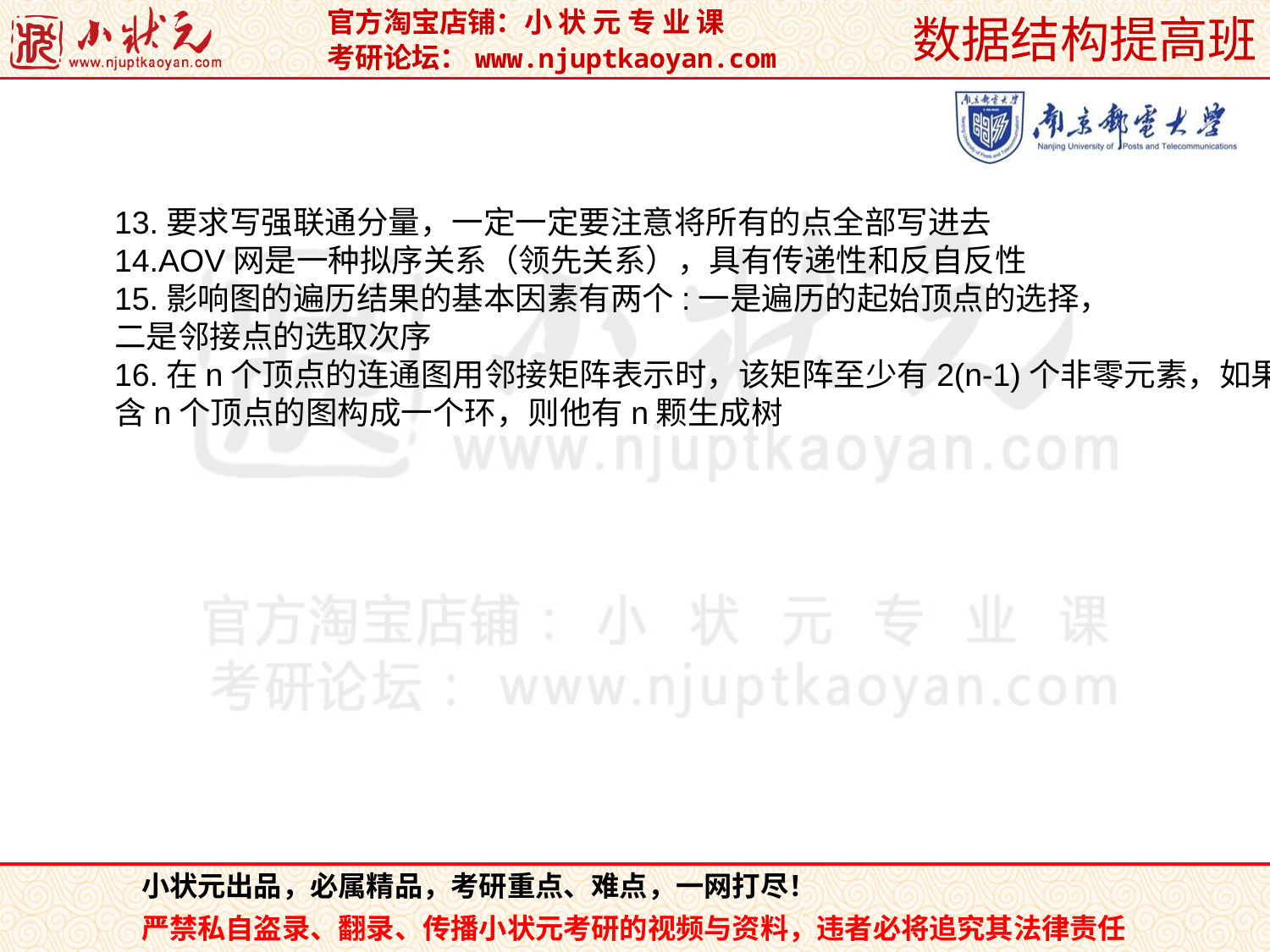

13.要求写强联通分量，一定一定要注意将所有的点全部写进去
14.AOV网是一种拟序关系（领先关系），具有传递性和反自反性
15.影响图的遍历结果的基本因素有两个:一是遍历的起始顶点的选择，
二是邻接点的选取次序
16.在n个顶点的连通图用邻接矩阵表示时，该矩阵至少有2(n-1)个非零元素，如果
含n个顶点的图构成一个环，则他有n颗生成树